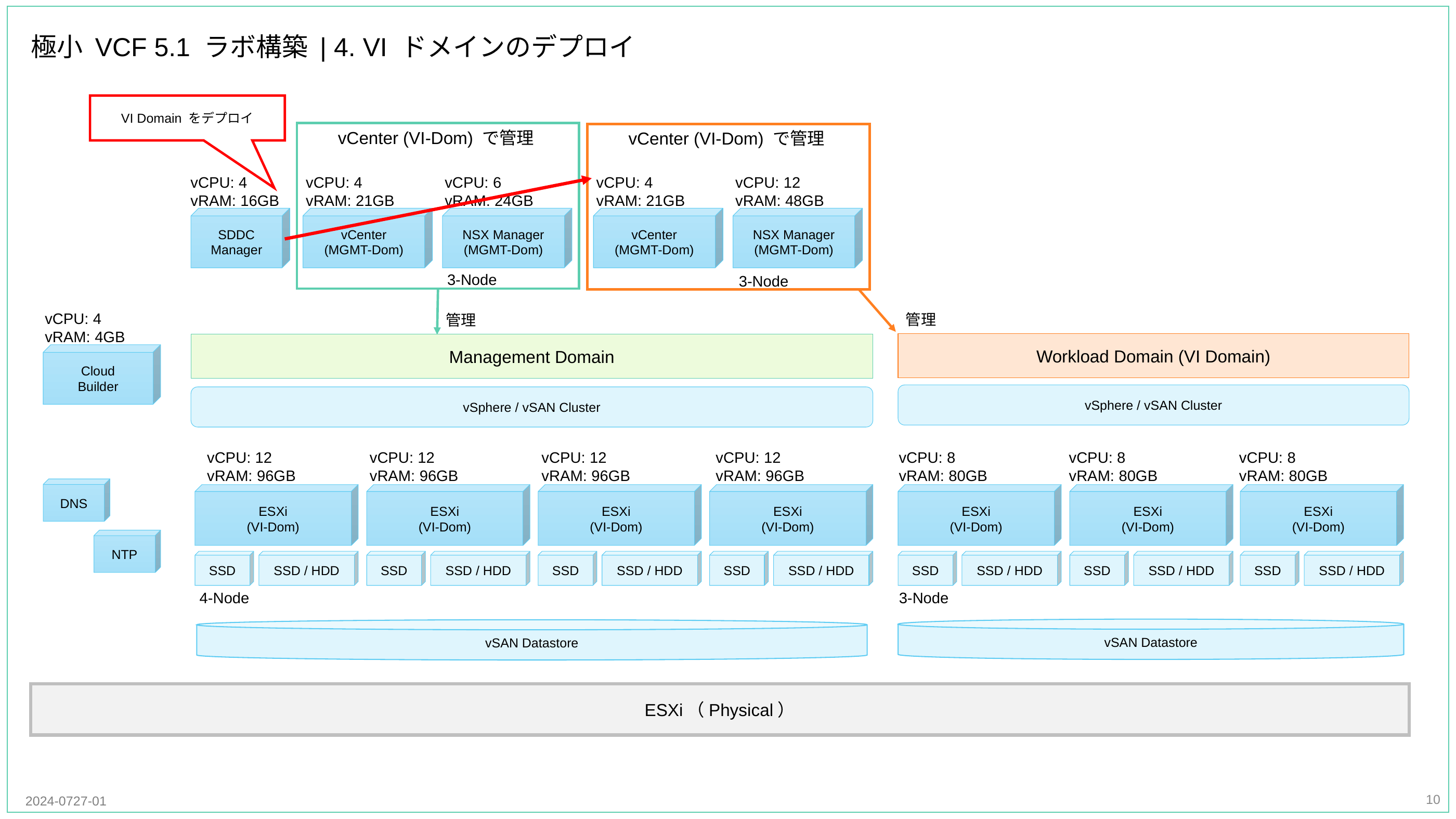

# 極小 VCF 5.1 ラボ構築 | 4. VI ドメインのデプロイ
VI Domain をデプロイ
10